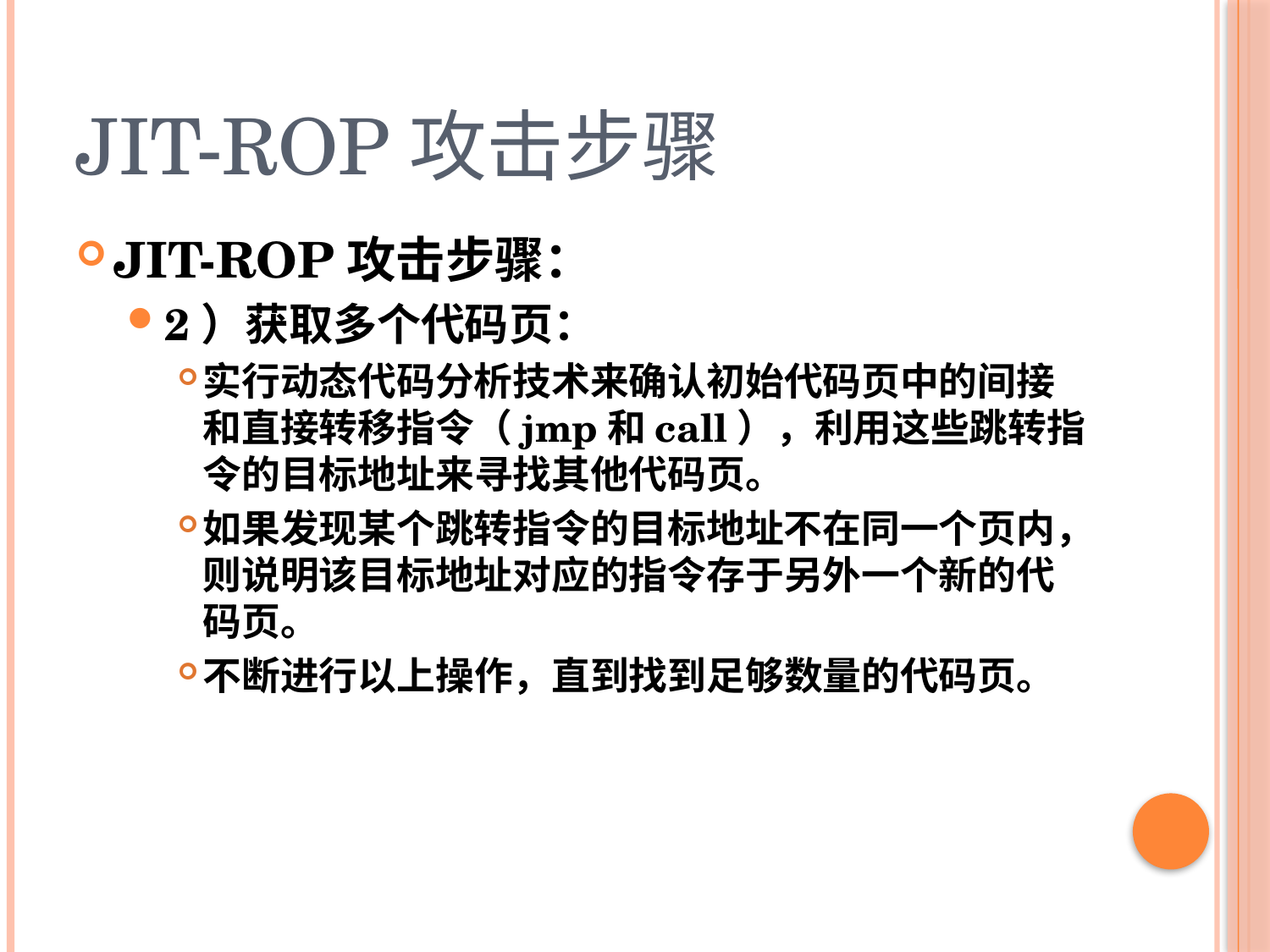

# JIT-ROP攻击步骤
JIT-ROP攻击步骤：
2）获取多个代码页：
实行动态代码分析技术来确认初始代码页中的间接和直接转移指令（jmp和call），利用这些跳转指令的目标地址来寻找其他代码页。
如果发现某个跳转指令的目标地址不在同一个页内，则说明该目标地址对应的指令存于另外一个新的代码页。
不断进行以上操作，直到找到足够数量的代码页。